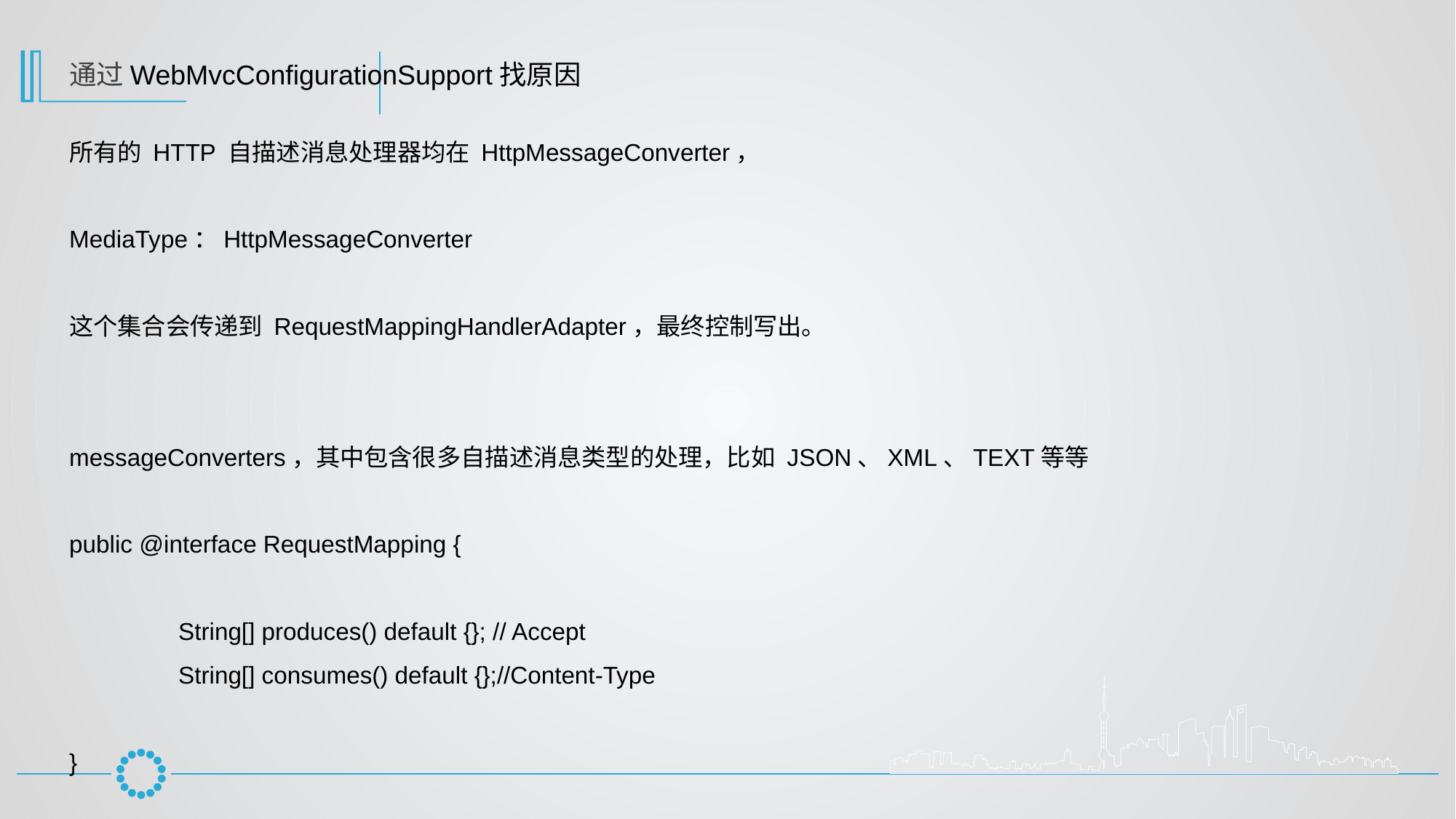

通过WebMvcConfigurationSupport找原因
所有的 HTTP 自描述消息处理器均在 HttpMessageConverter，

MediaType：HttpMessageConverter

这个集合会传递到 RequestMappingHandlerAdapter，最终控制写出。

messageConverters，其中包含很多自描述消息类型的处理，比如 JSON、XML、TEXT等等

public @interface RequestMapping {

	String[] produces() default {}; // Accept
	String[] consumes() default {};//Content-Type

}

11